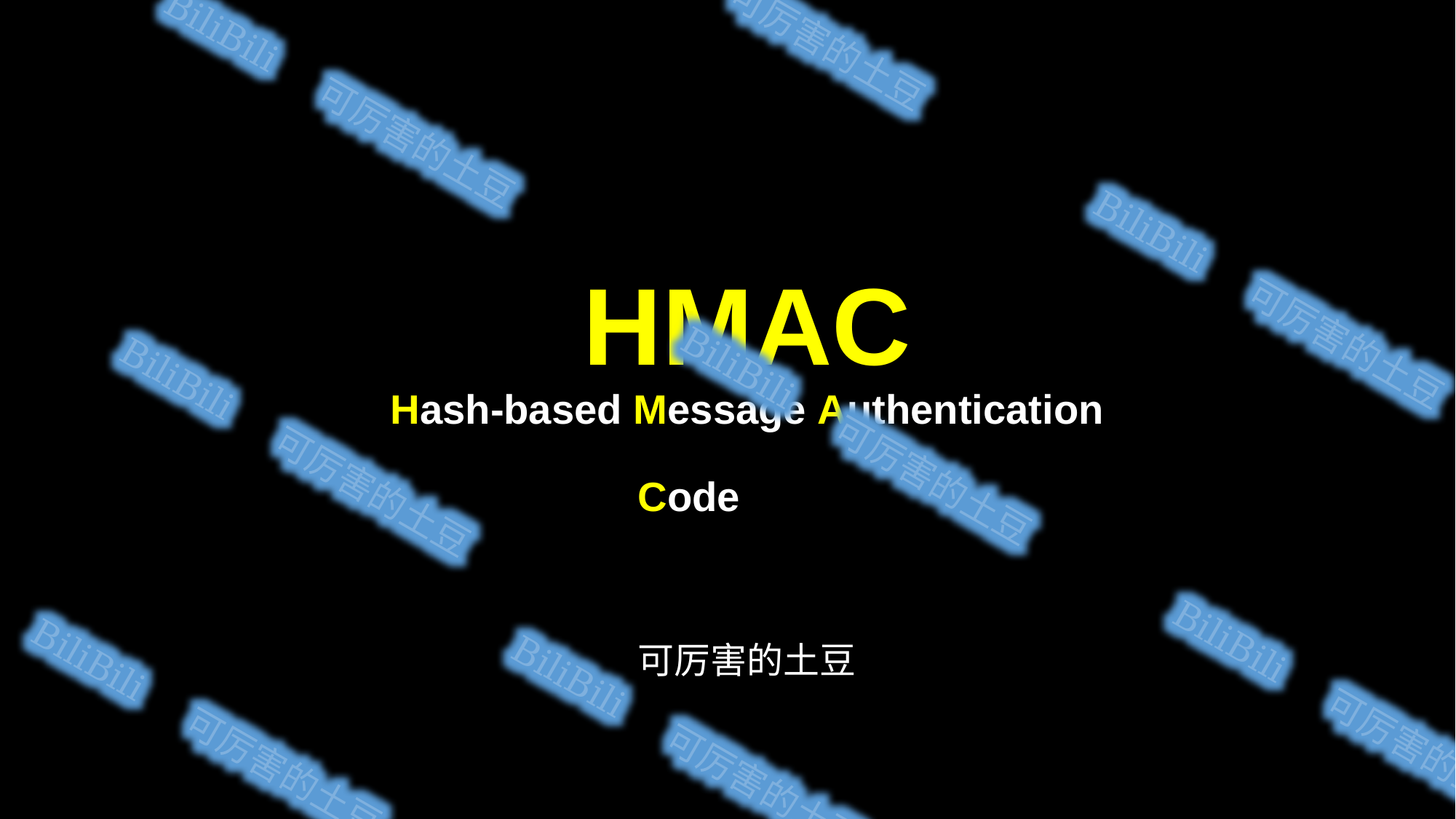

BiliBili    可厉害的土豆
BiliBili    可厉害的土豆
# HMAC Hash-based Message Authentication Code
BiliBili    可厉害的土豆
BiliBili    可厉害的土豆
BiliBili    可厉害的土豆
可厉害的土豆
BiliBili    可厉害的土豆
BiliBili    可厉害的土豆
BiliBili    可厉害的土豆